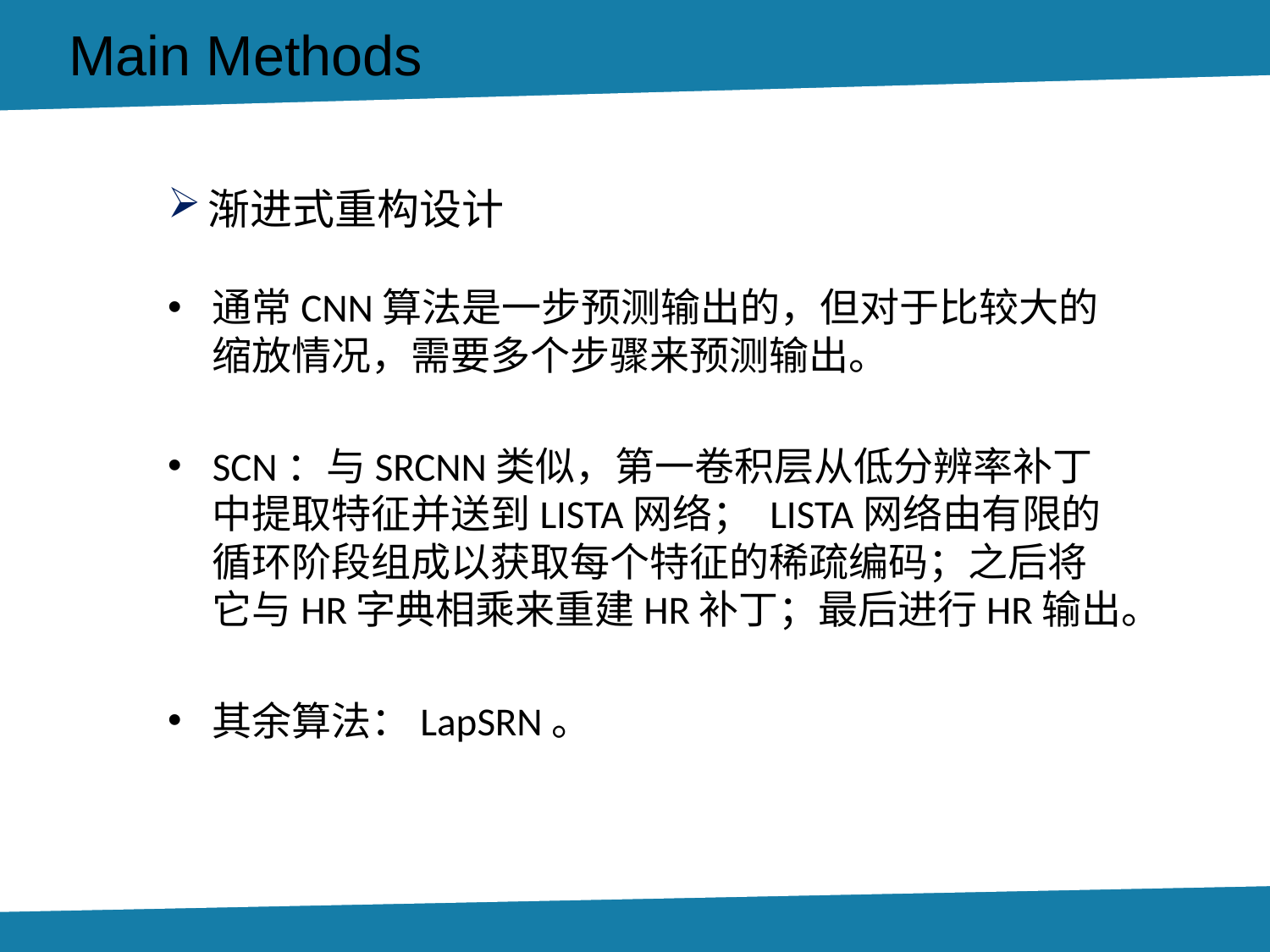

Main Methods
渐进式重构设计
通常CNN算法是一步预测输出的，但对于比较大的缩放情况，需要多个步骤来预测输出。

SCN：与SRCNN类似，第一卷积层从低分辨率补丁中提取特征并送到LISTA网络； LISTA网络由有限的循环阶段组成以获取每个特征的稀疏编码；之后将它与HR字典相乘来重建HR补丁；最后进行HR输出。

其余算法：LapSRN。